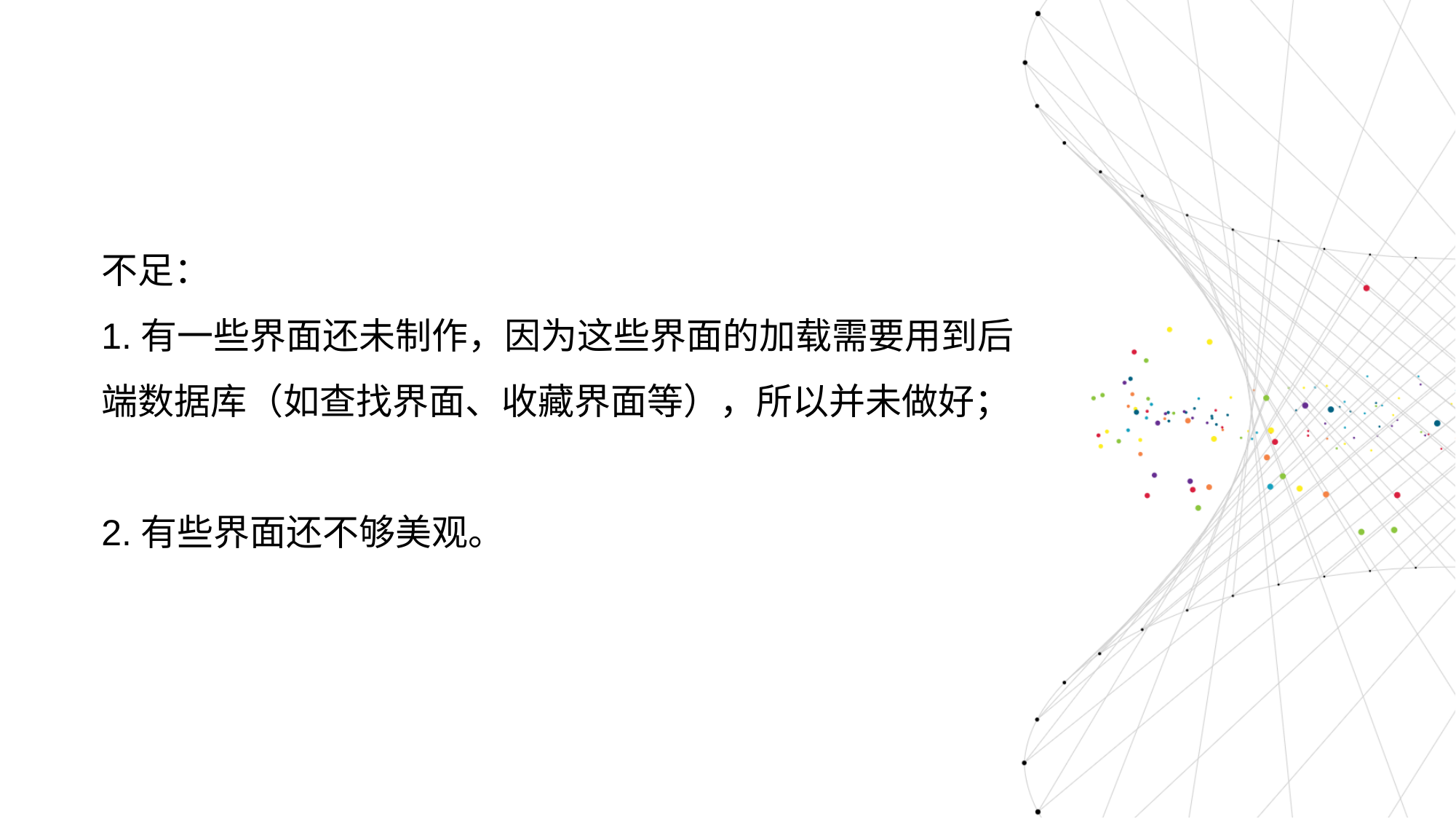

不足：
1.有一些界面还未制作，因为这些界面的加载需要用到后端数据库（如查找界面、收藏界面等），所以并未做好；

2.有些界面还不够美观。